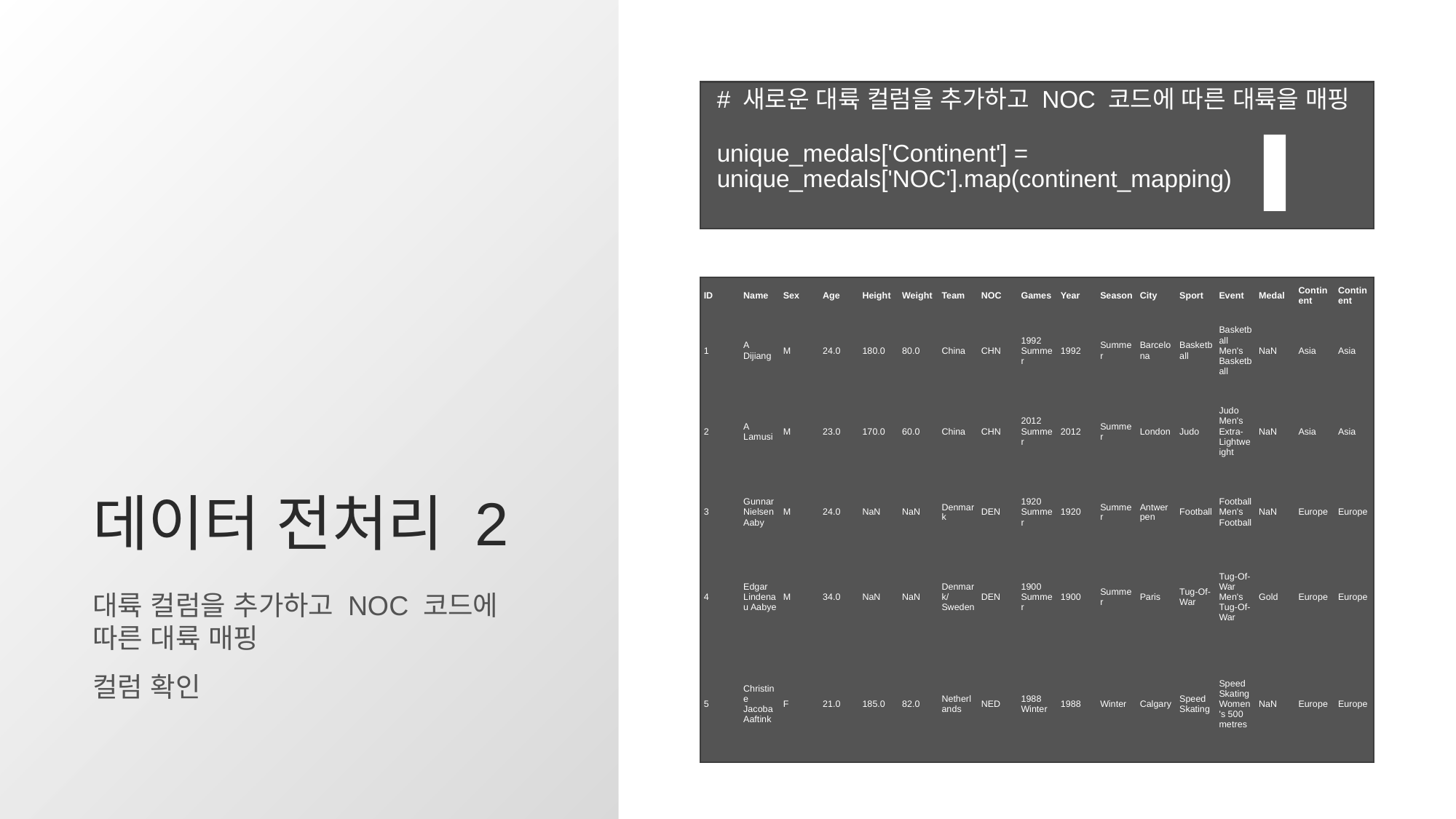

# 데이터 전처리 2
# 새로운 대륙 컬럼을 추가하고 NOC 코드에 따른 대륙을 매핑
unique_medals['Continent'] = unique_medals['NOC'].map(continent_mapping)

| ID | Name | Sex | Age | Height | Weight | Team | NOC | Games | Year | Season | City | Sport | Event | Medal | Continent | Continent |
| --- | --- | --- | --- | --- | --- | --- | --- | --- | --- | --- | --- | --- | --- | --- | --- | --- |
| 1 | A Dijiang | M | 24.0 | 180.0 | 80.0 | China | CHN | 1992 Summer | 1992 | Summer | Barcelona | Basketball | Basketball Men's Basketball | NaN | Asia | Asia |
| 2 | A Lamusi | M | 23.0 | 170.0 | 60.0 | China | CHN | 2012 Summer | 2012 | Summer | London | Judo | Judo Men's Extra-Lightweight | NaN | Asia | Asia |
| 3 | Gunnar Nielsen Aaby | M | 24.0 | NaN | NaN | Denmark | DEN | 1920 Summer | 1920 | Summer | Antwerpen | Football | Football Men's Football | NaN | Europe | Europe |
| 4 | Edgar Lindenau Aabye | M | 34.0 | NaN | NaN | Denmark/Sweden | DEN | 1900 Summer | 1900 | Summer | Paris | Tug-Of-War | Tug-Of-War Men's Tug-Of-War | Gold | Europe | Europe |
| 5 | Christine Jacoba Aaftink | F | 21.0 | 185.0 | 82.0 | Netherlands | NED | 1988 Winter | 1988 | Winter | Calgary | Speed Skating | Speed Skating Women's 500 metres | NaN | Europe | Europe |

대륙 컬럼을 추가하고 NOC 코드에 따른 대륙 매핑
컬럼 확인